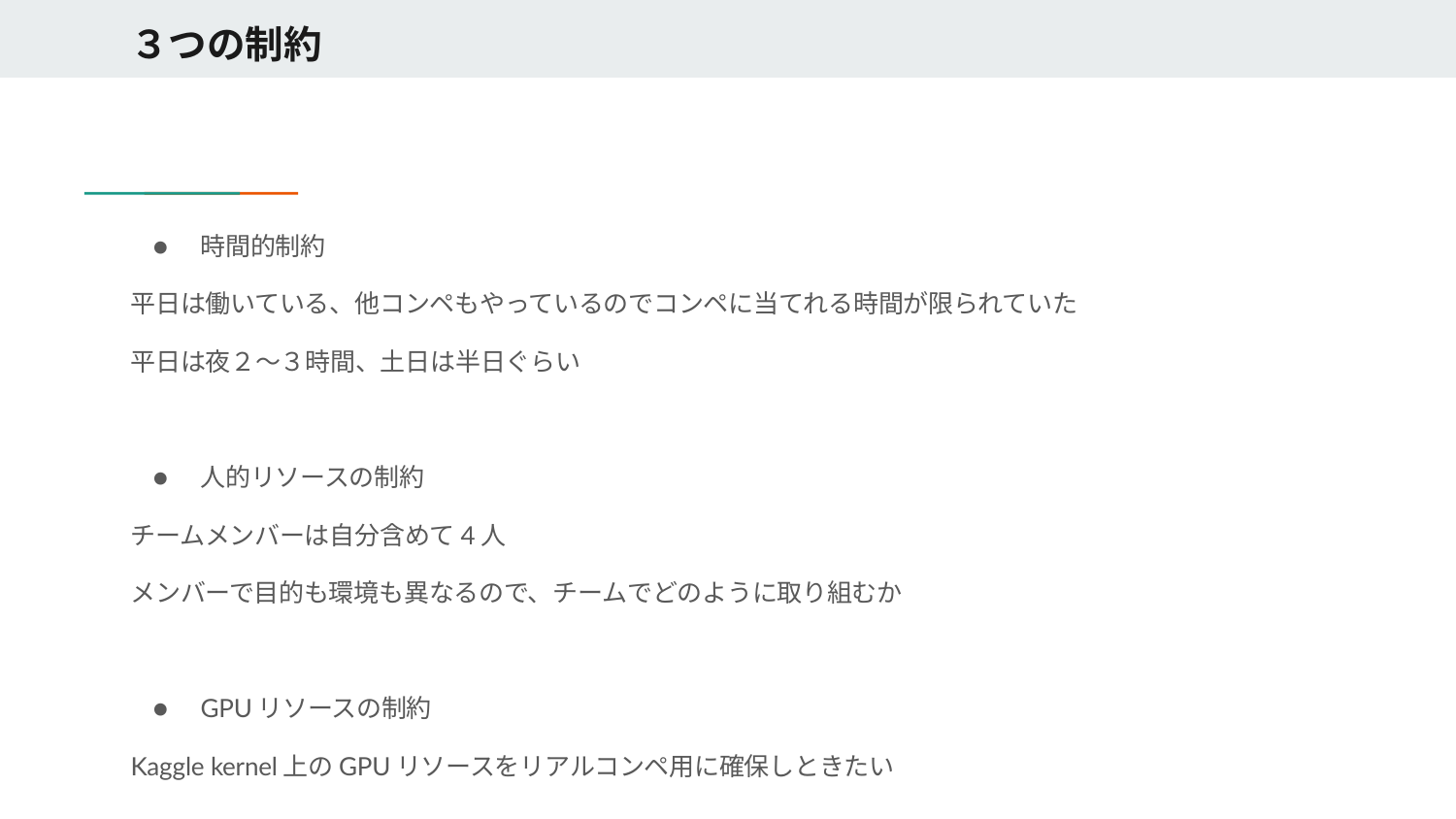

# ３つの制約
時間的制約
平日は働いている、他コンペもやっているのでコンペに当てれる時間が限られていた
平日は夜２〜３時間、土日は半日ぐらい

人的リソースの制約
チームメンバーは自分含めて4人
メンバーで目的も環境も異なるので、チームでどのように取り組むか

GPUリソースの制約
Kaggle kernel上のGPUリソースをリアルコンペ用に確保しときたい